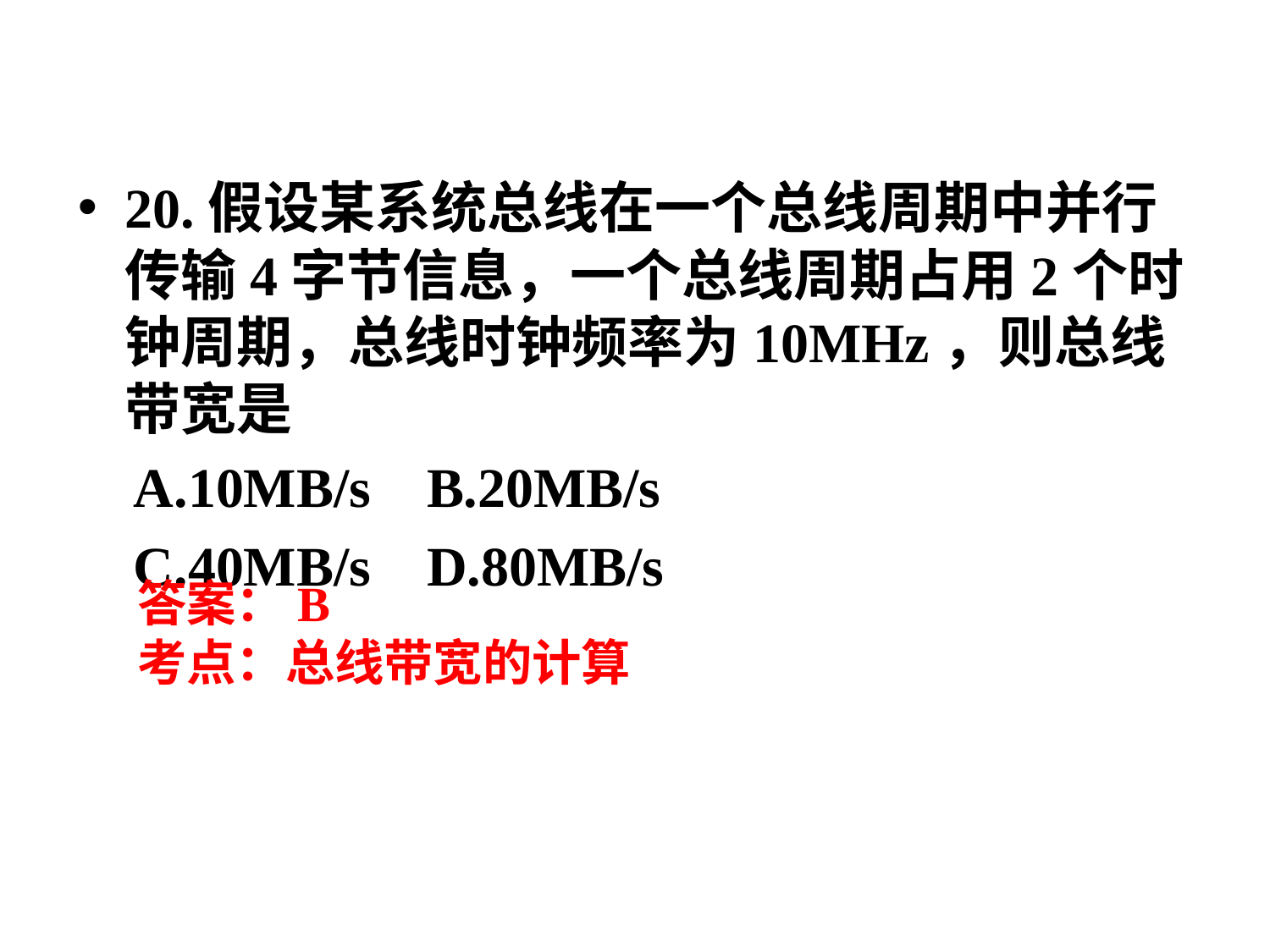

20.假设某系统总线在一个总线周期中并行传输4字节信息，一个总线周期占用2个时钟周期，总线时钟频率为10MHz，则总线带宽是
    A.10MB/s    B.20MB/s
    C.40MB/s    D.80MB/s
答案：B
考点：总线带宽的计算